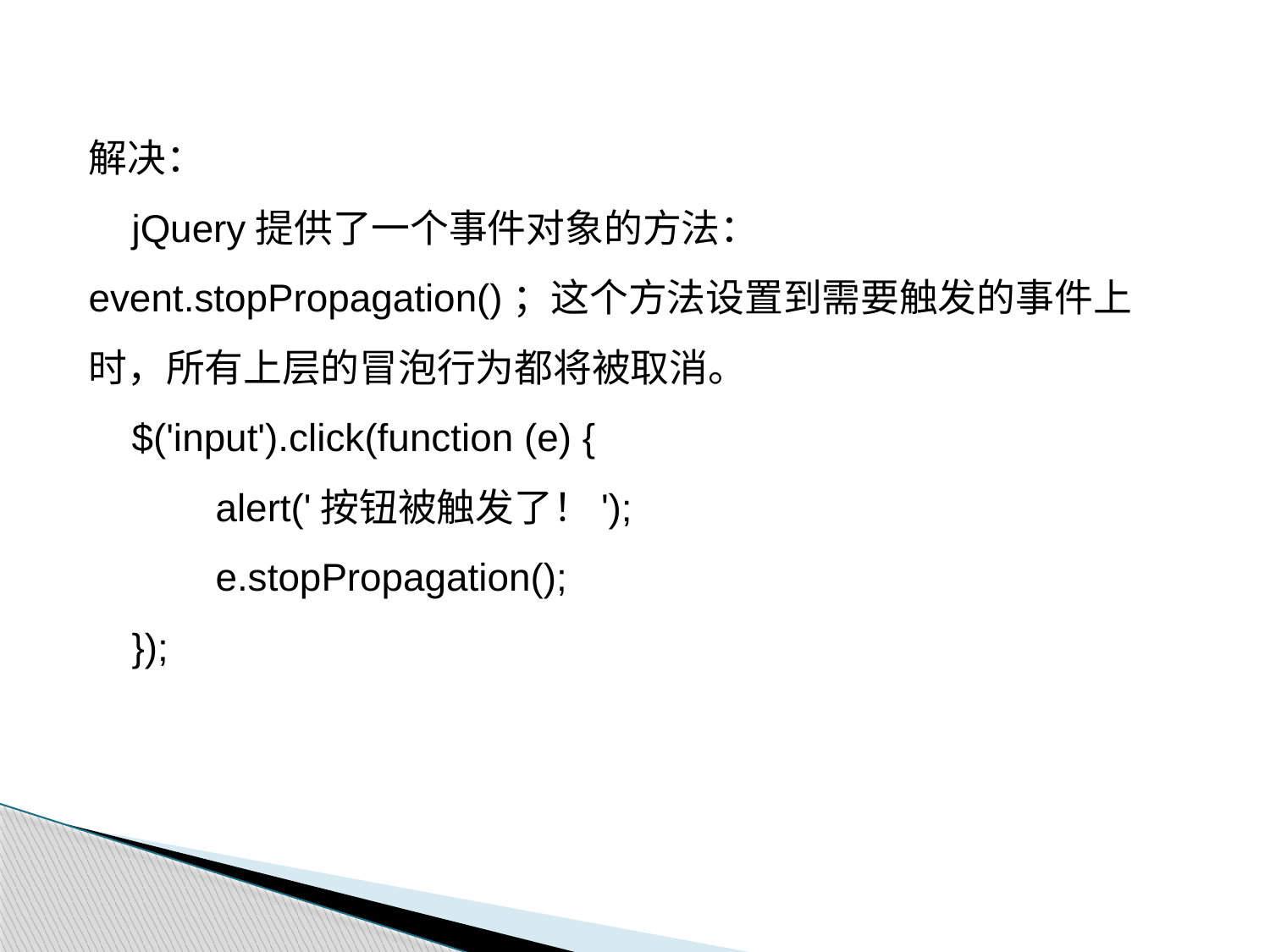

解决：
    jQuery提供了一个事件对象的方法：event.stopPropagation()；这个方法设置到需要触发的事件上时，所有上层的冒泡行为都将被取消。
    $('input').click(function (e) {
	alert('按钮被触发了！');
	e.stopPropagation();
    });